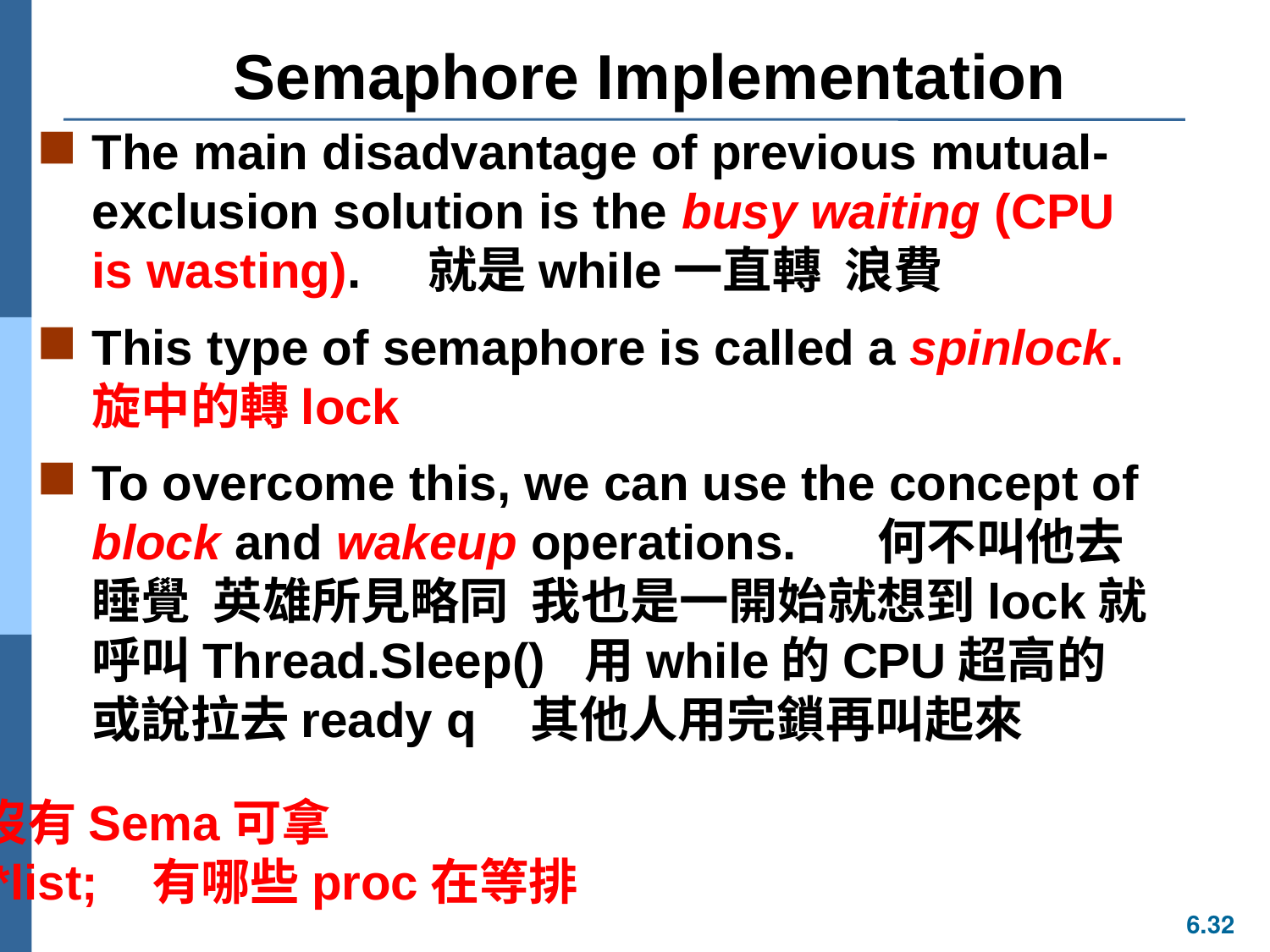

# Semaphore Implementation
The main disadvantage of previous mutual-exclusion solution is the busy waiting (CPU is wasting).    就是while一直轉  浪費
This type of semaphore is called a spinlock.旋中的轉lock
To overcome this, we can use the concept of block and wakeup operations.     何不叫他去睡覺  英雄所見略同  我也是一開始就想到lock就呼叫Thread.Sleep()  用while的CPU超高的  或說拉去ready q   其他人用完鎖再叫起來

Typedef struc  {
       int value;  還有沒有Sema可拿
       struct  process *list;   有哪些proc在等排隊
} semaphore